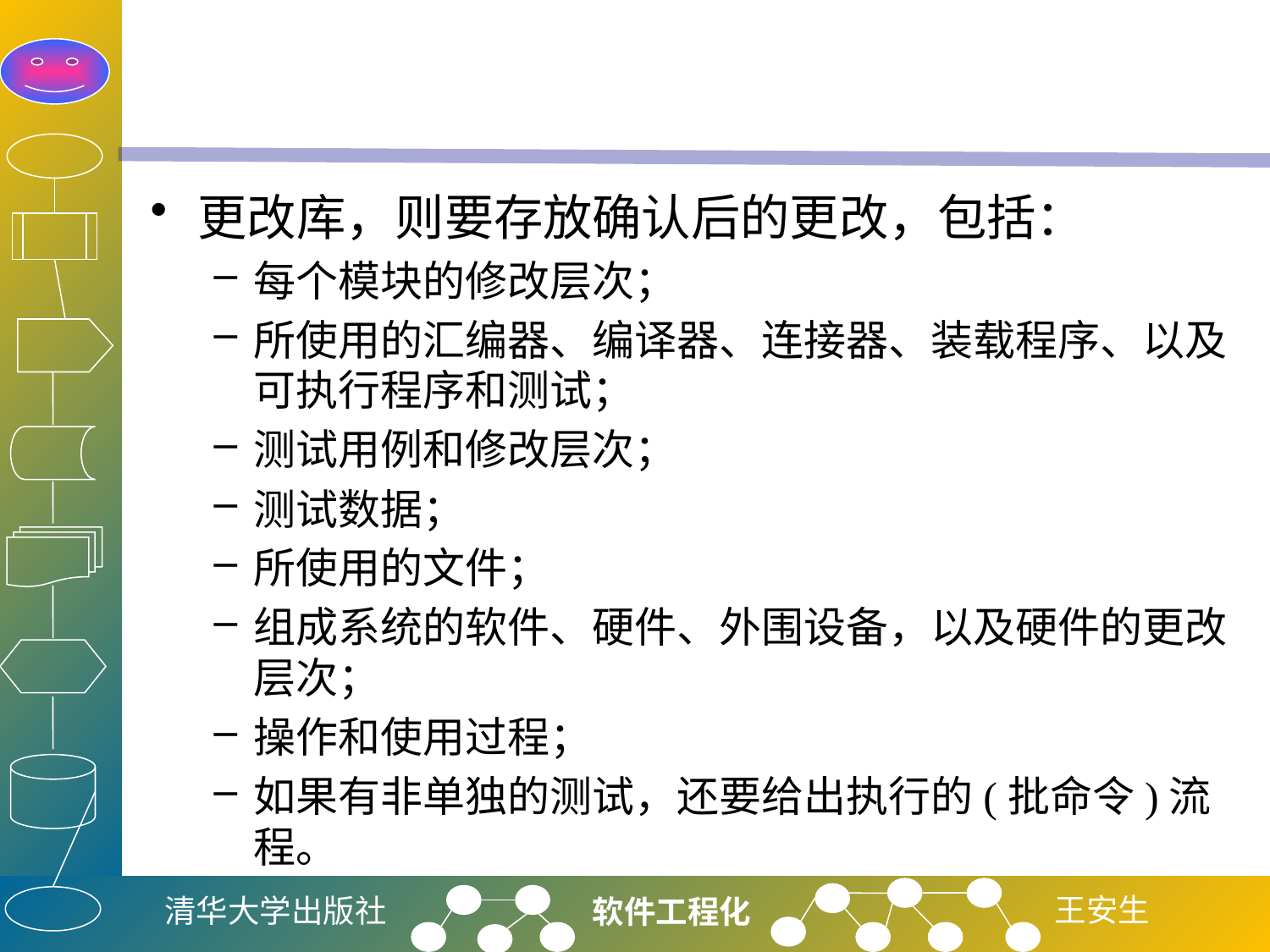

#
更改库，则要存放确认后的更改，包括：
每个模块的修改层次；
所使用的汇编器、编译器、连接器、装载程序、以及可执行程序和测试；
测试用例和修改层次；
测试数据；
所使用的文件；
组成系统的软件、硬件、外围设备，以及硬件的更改层次；
操作和使用过程；
如果有非单独的测试，还要给出执行的(批命令)流程。